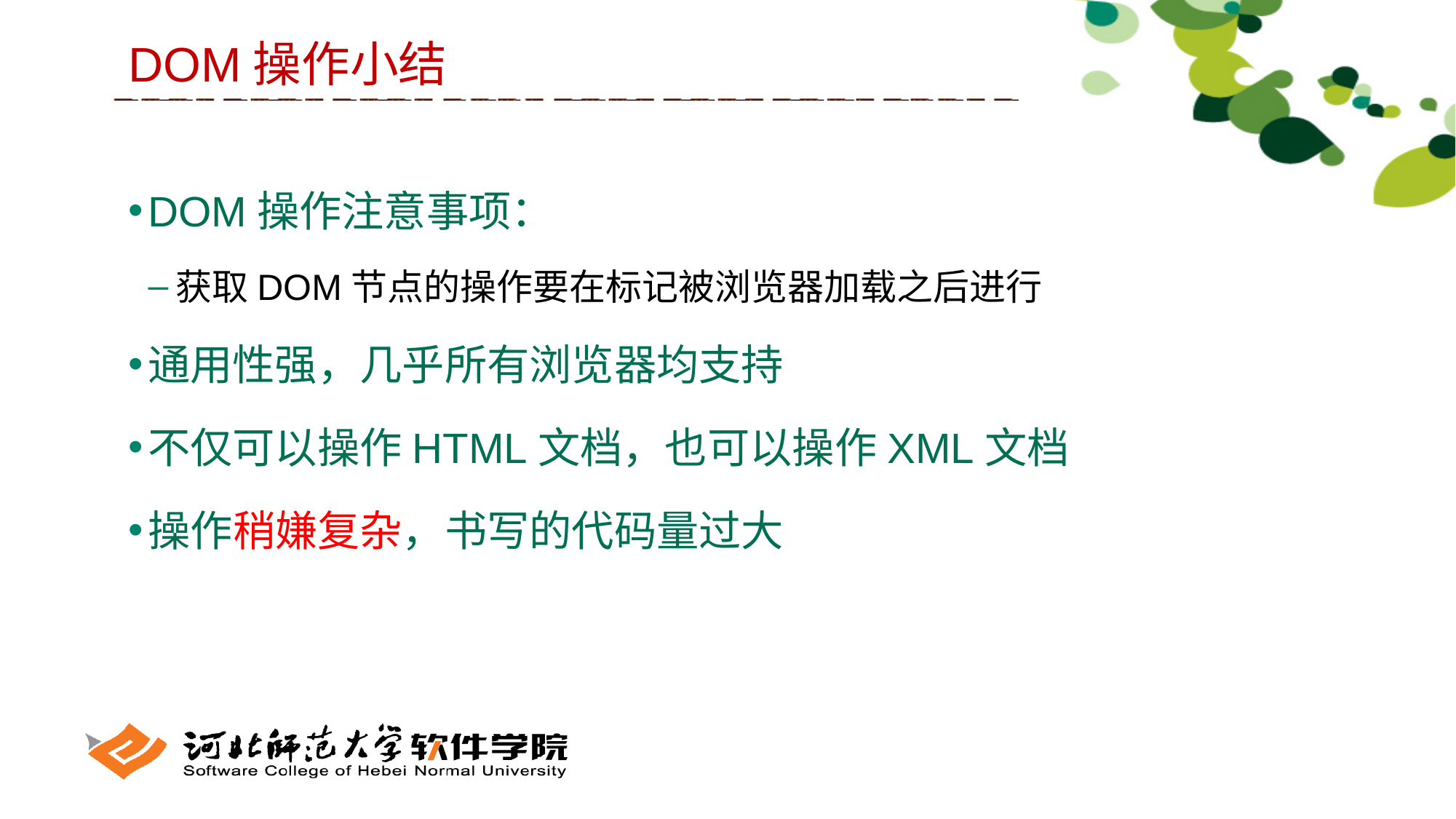

DOM操作小结

DOM操作注意事项：
获取DOM节点的操作要在标记被浏览器加载之后进行
通用性强，几乎所有浏览器均支持
不仅可以操作HTML文档，也可以操作XML文档
操作稍嫌复杂，书写的代码量过大